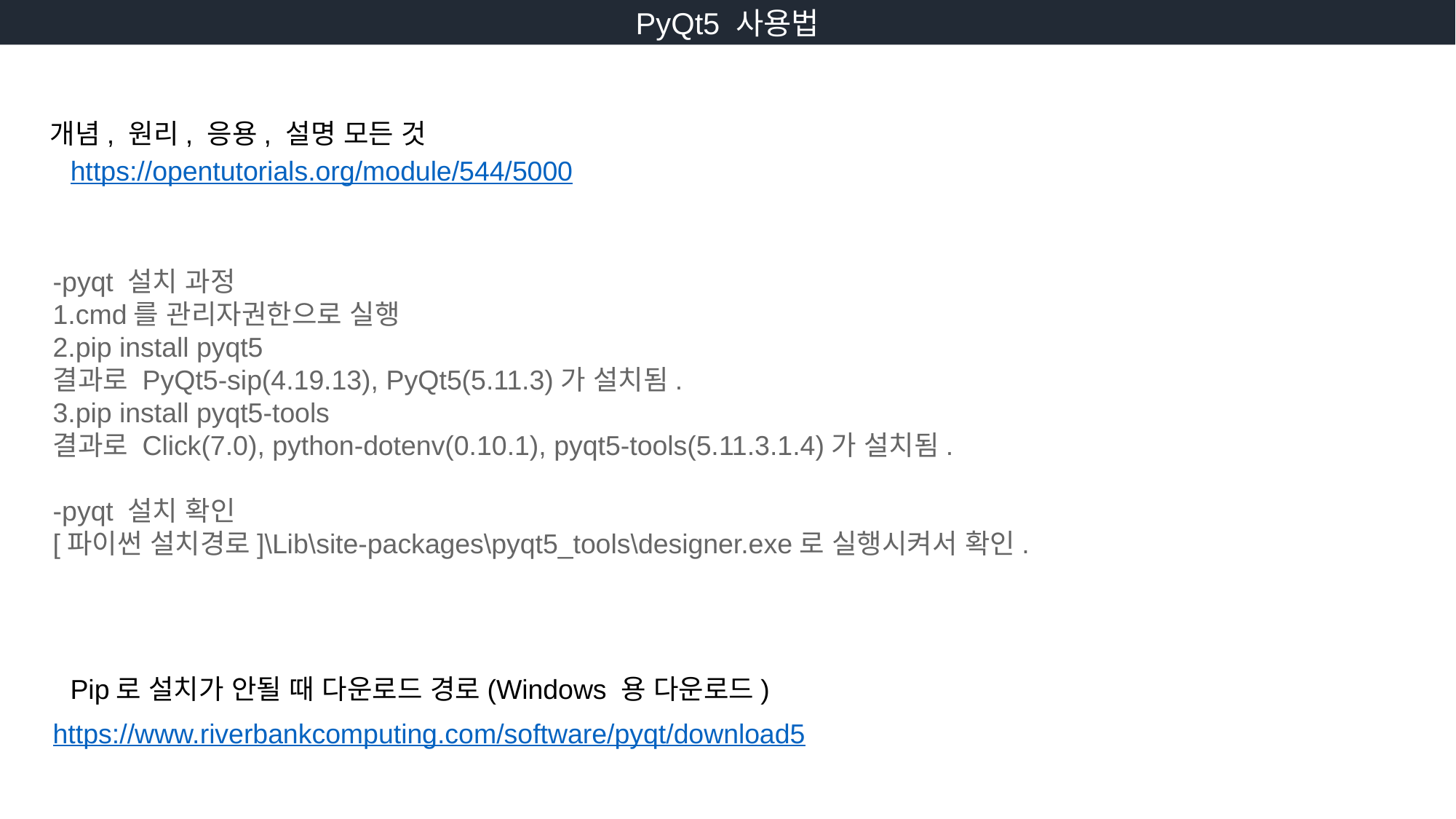

PyQt5 사용법
개념, 원리, 응용, 설명 모든 것
https://opentutorials.org/module/544/5000
-pyqt 설치 과정
1.cmd를 관리자권한으로 실행
2.pip install pyqt5
결과로 PyQt5-sip(4.19.13), PyQt5(5.11.3)가 설치됨.
3.pip install pyqt5-tools
결과로 Click(7.0), python-dotenv(0.10.1), pyqt5-tools(5.11.3.1.4)가 설치됨.
-pyqt 설치 확인
[파이썬 설치경로]\Lib\site-packages\pyqt5_tools\designer.exe로 실행시켜서 확인.
Pip로 설치가 안될 때 다운로드 경로(Windows 용 다운로드)
https://www.riverbankcomputing.com/software/pyqt/download5